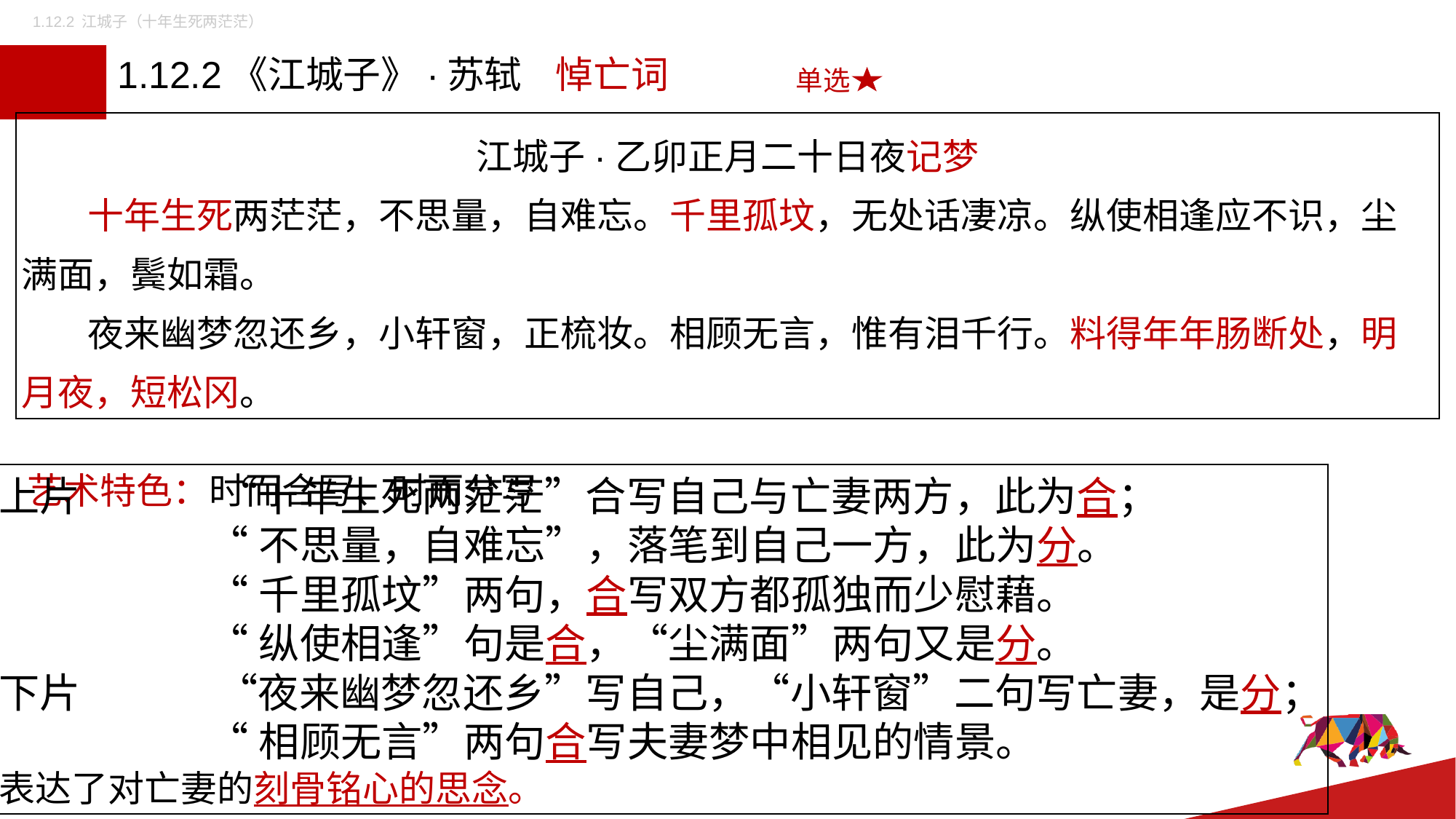

1.12.2 江城子（十年生死两茫茫）
# 1.12.2《江城子》·苏轼    悼亡词
单选

江城子·乙卯正月二十日夜记梦
       十年生死两茫茫，不思量，自难忘。千里孤坟，无处话凄凉。纵使相逢应不识，尘满面，鬓如霜。
       夜来幽梦忽还乡，小轩窗，正梳妆。相顾无言，惟有泪千行。料得年年肠断处，明月夜，短松冈。
艺术特色：时而合写、时而分写
上片               “十年生死两茫茫”合写自己与亡妻两方，此为合；
                       “不思量，自难忘”，落笔到自己一方，此为分。
                       “千里孤坟”两句，合写双方都孤独而少慰藉。
                       “纵使相逢”句是合，“尘满面”两句又是分。
下片               “夜来幽梦忽还乡”写自己，“小轩窗”二句写亡妻，是分；
                       “相顾无言”两句合写夫妻梦中相见的情景。
表达了对亡妻的刻骨铭心的思念。